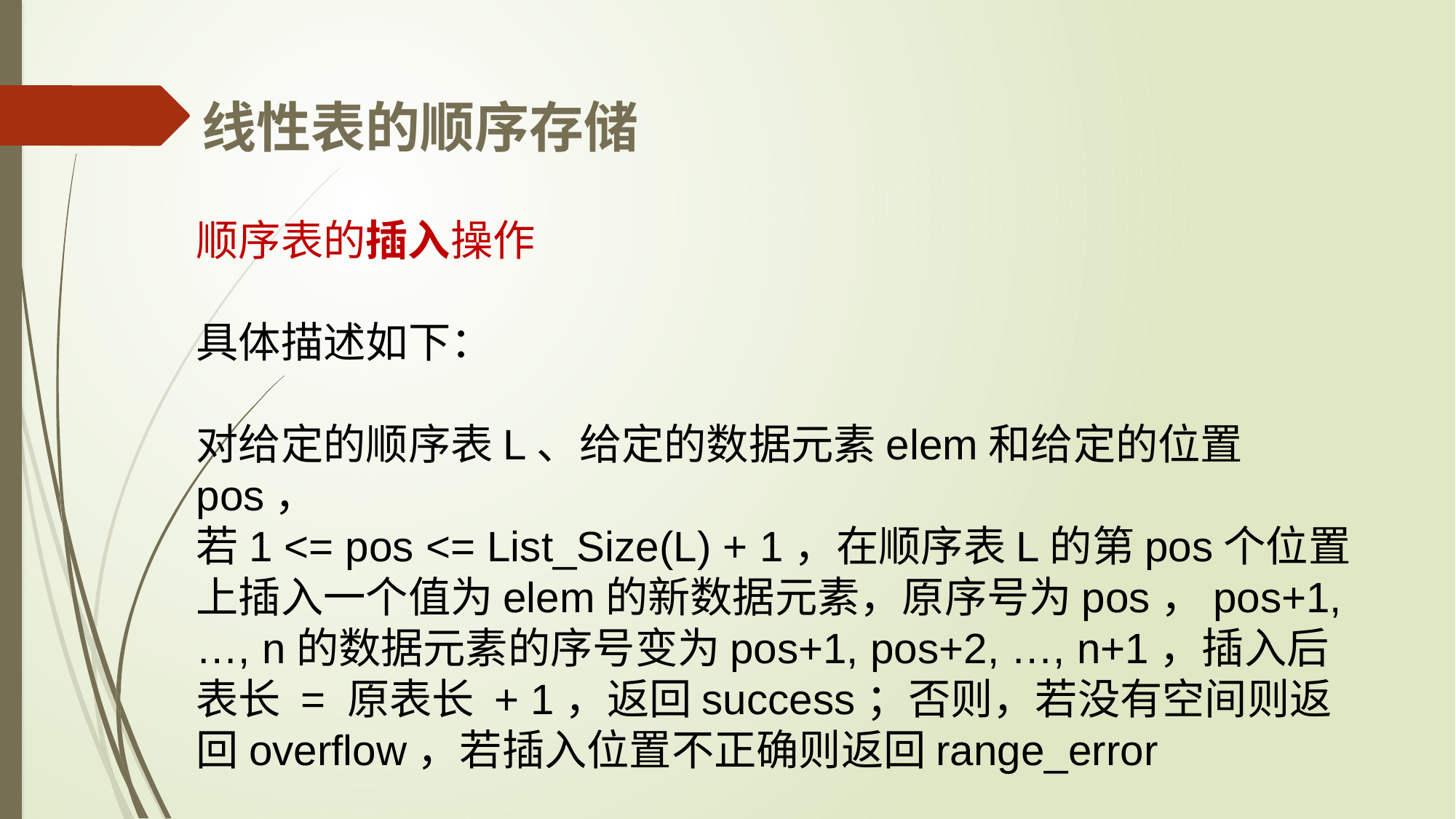

线性表的顺序存储
顺序表的插入操作

具体描述如下：

对给定的顺序表L、给定的数据元素elem和给定的位置pos，
若1 <= pos <= List_Size(L) + 1，在顺序表L的第pos个位置上插入一个值为elem的新数据元素，原序号为pos，pos+1, …, n的数据元素的序号变为pos+1, pos+2, …, n+1，插入后表长 = 原表长 + 1，返回success；否则，若没有空间则返回overflow，若插入位置不正确则返回range_error